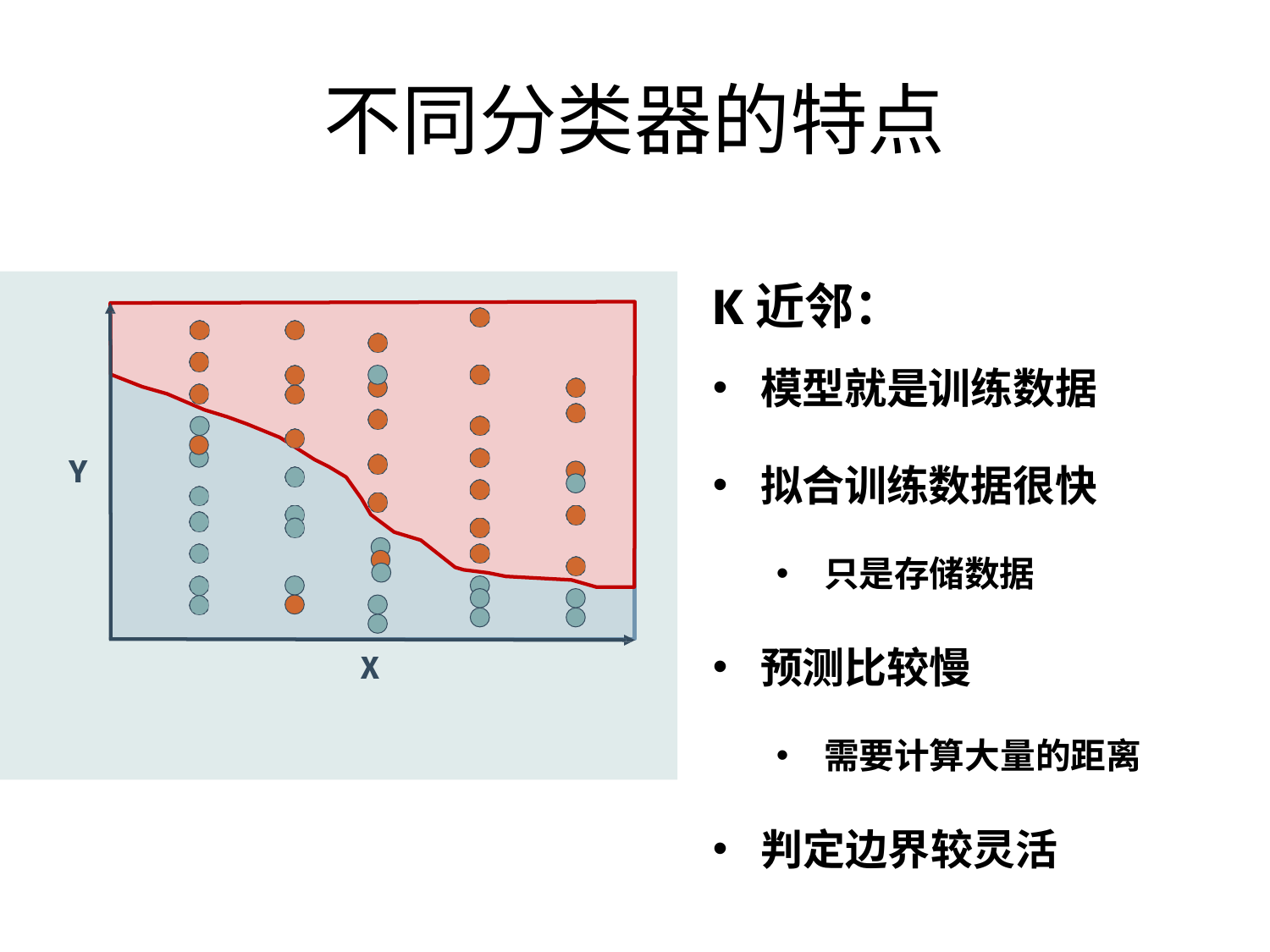

# 不同分类器的特点
K近邻：
模型就是训练数据
拟合训练数据很快
只是存储数据
预测比较慢
需要计算大量的距离
判定边界较灵活

Y

X